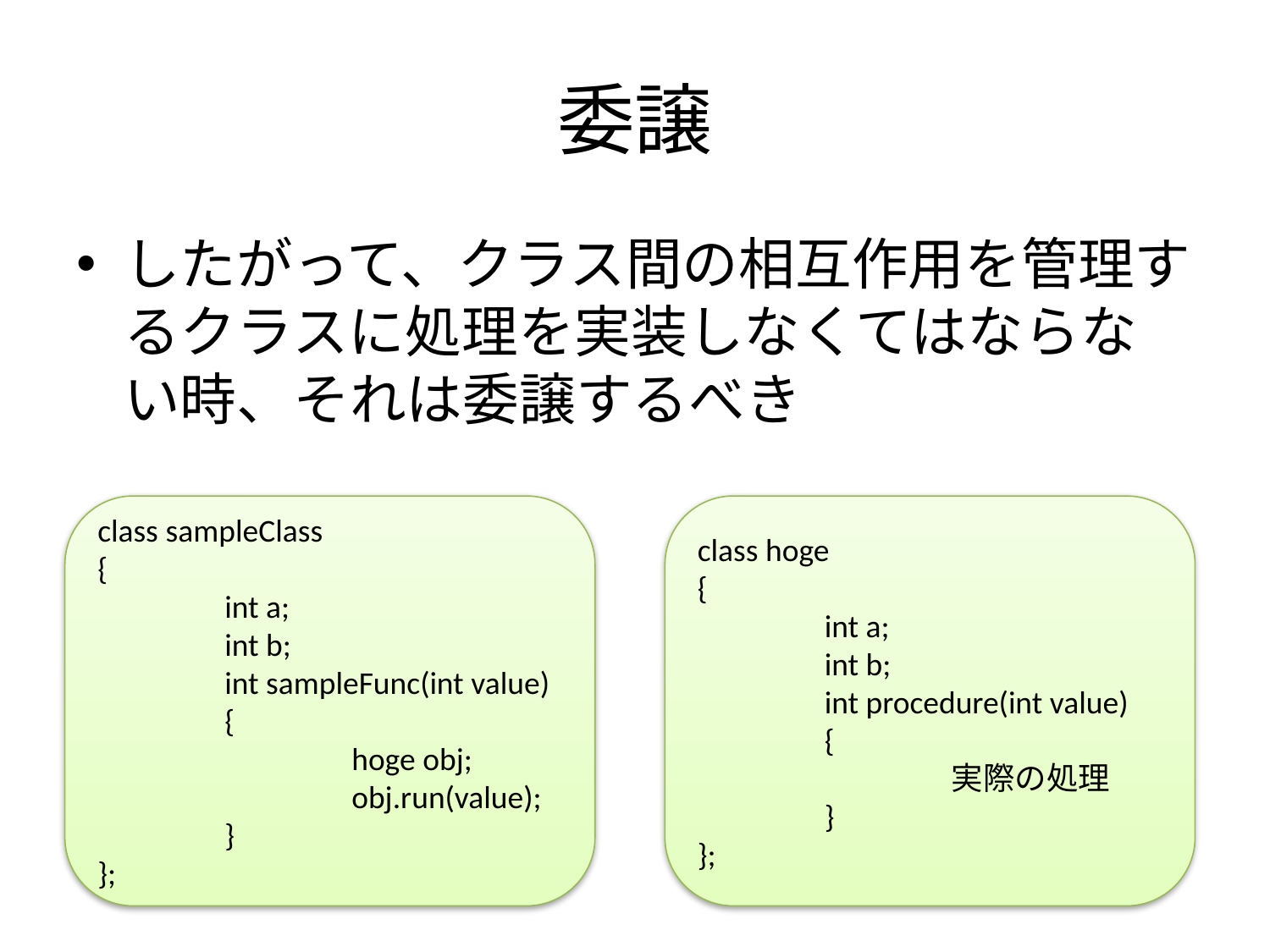

# 委譲
したがって、クラス間の相互作用を管理するクラスに処理を実装しなくてはならない時、それは委譲するべき
class sampleClass
{
	int a;
	int b;
	int sampleFunc(int value)
	{
		hoge obj;
		obj.run(value);
	}
};
class hoge
{
	int a;
	int b;
	int procedure(int value)
	{
		実際の処理	}
};